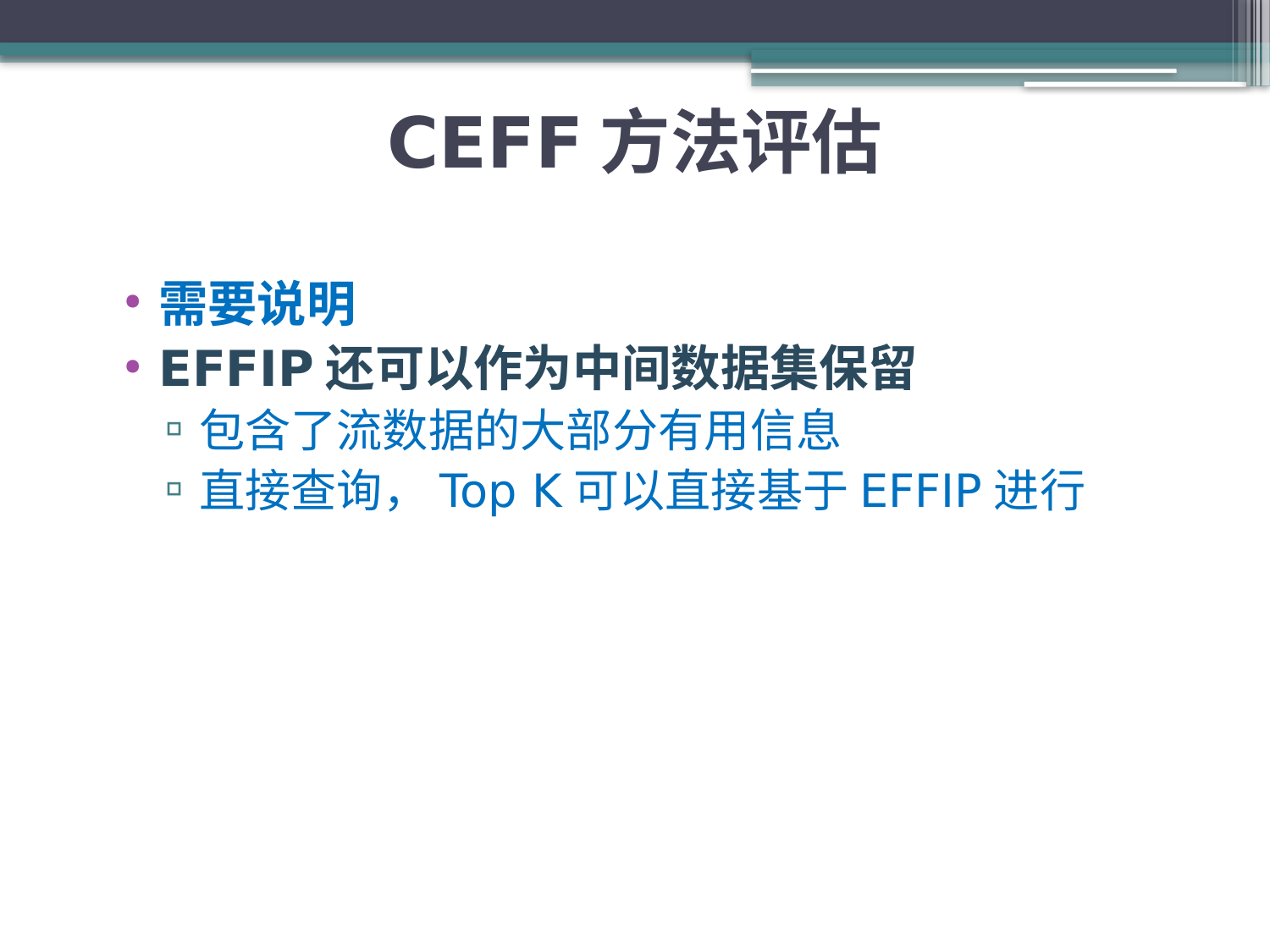

# CEFF方法评估
需要说明
EFFIP还可以作为中间数据集保留
包含了流数据的大部分有用信息
直接查询，Top K可以直接基于EFFIP进行